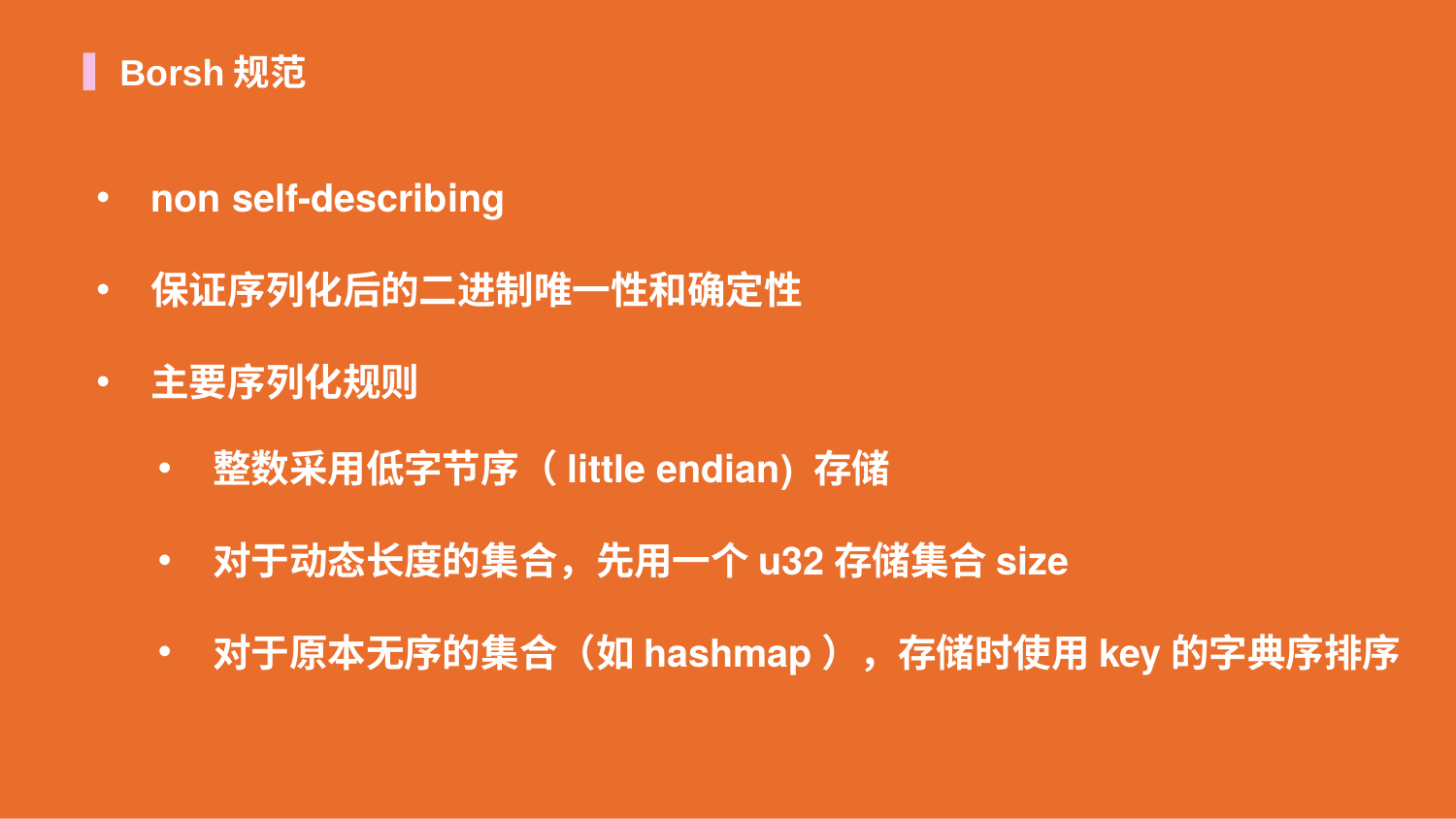

Borsh规范

non self-describing
保证序列化后的二进制唯一性和确定性
主要序列化规则

整数采用低字节序（little endian) 存储
对于动态长度的集合，先用一个u32存储集合size
对于原本无序的集合（如hashmap），存储时使用key的字典序排序